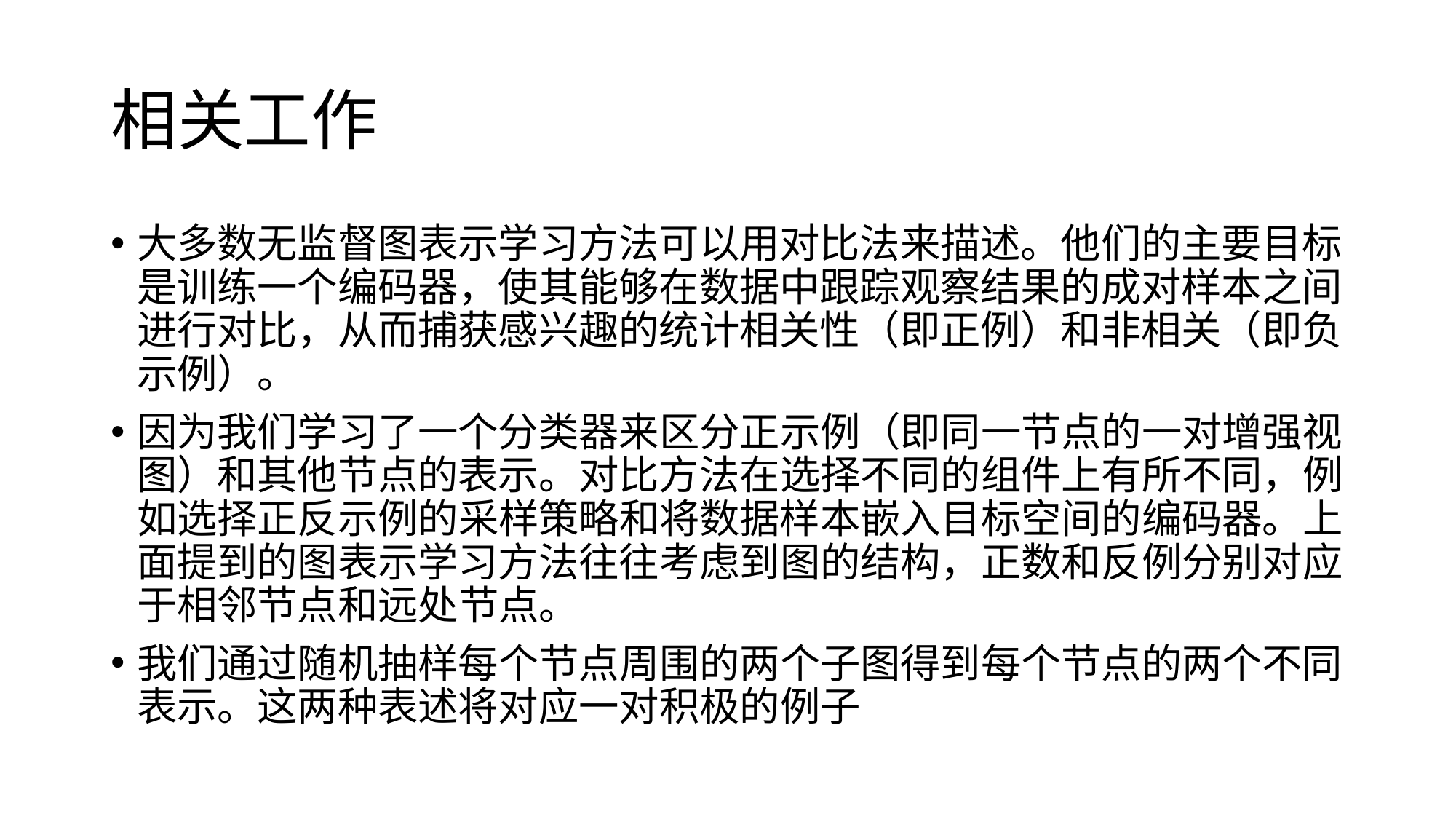

# 相关工作
大多数无监督图表示学习方法可以用对比法来描述。他们的主要目标是训练一个编码器，使其能够在数据中跟踪观察结果的成对样本之间进行对比，从而捕获感兴趣的统计相关性（即正例）和非相关（即负示例）。
因为我们学习了一个分类器来区分正示例（即同一节点的一对增强视图）和其他节点的表示。对比方法在选择不同的组件上有所不同，例如选择正反示例的采样策略和将数据样本嵌入目标空间的编码器。上面提到的图表示学习方法往往考虑到图的结构，正数和反例分别对应于相邻节点和远处节点。
我们通过随机抽样每个节点周围的两个子图得到每个节点的两个不同表示。这两种表述将对应一对积极的例子